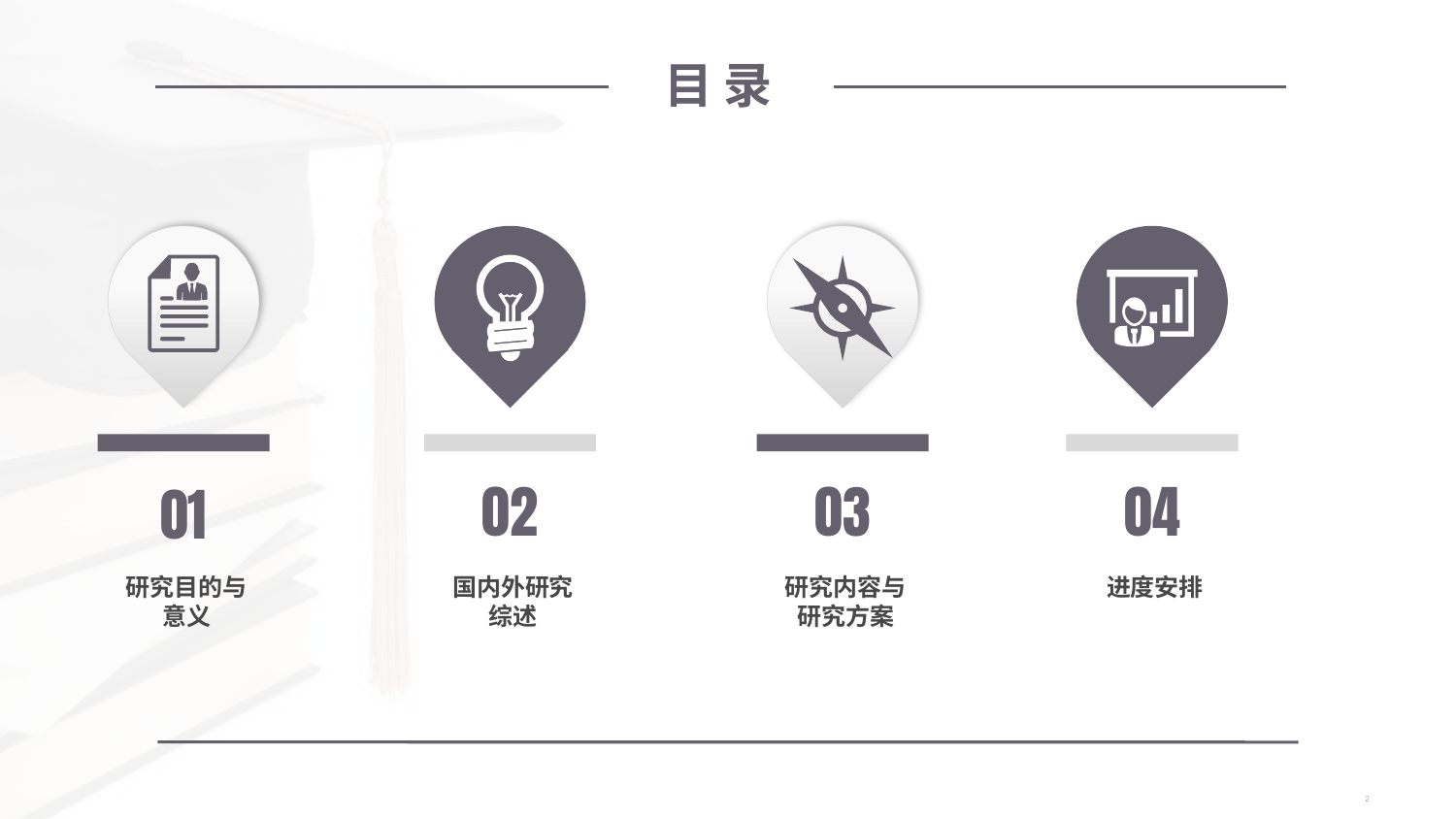

目 录

02
03
04
01
进度安排
研究目的与意义
国内外研究综述
研究内容与研究方案